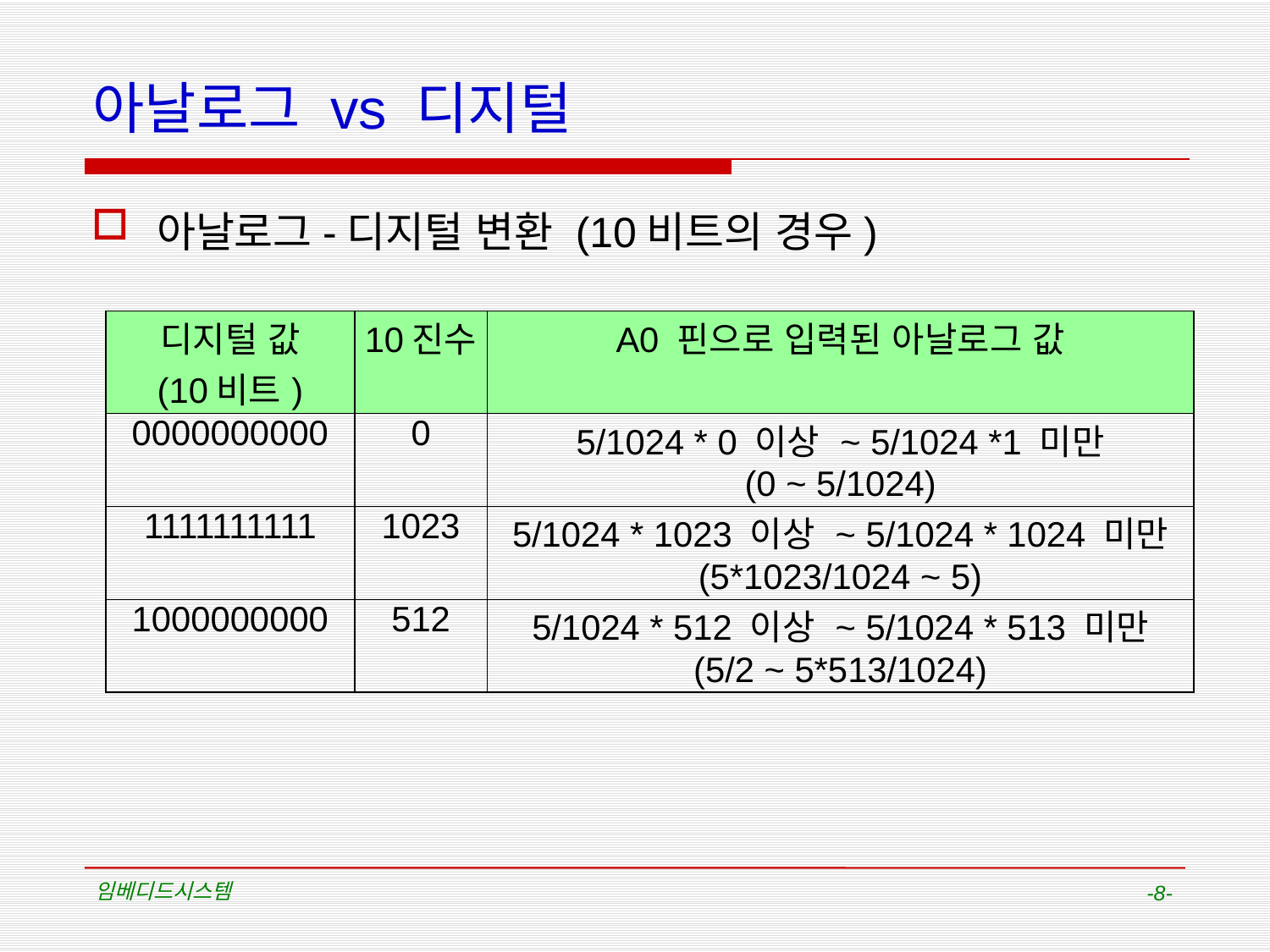

# 아날로그 vs 디지털
아날로그-디지털 변환 (10비트의 경우)

| 디지털 값 (10비트) | 10진수 | A0 핀으로 입력된 아날로그 값 |
| --- | --- | --- |
| 0000000000 | 0 | 5/1024 \* 0 이상 ~ 5/1024 \*1 미만 (0 ~ 5/1024) |
| 1111111111 | 1023 | 5/1024 \* 1023 이상 ~ 5/1024 \* 1024 미만 (5\*1023/1024 ~ 5) |
| 1000000000 | 512 | 5/1024 \* 512 이상 ~ 5/1024 \* 513 미만 (5/2 ~ 5\*513/1024) |
임베디드시스템
-8-